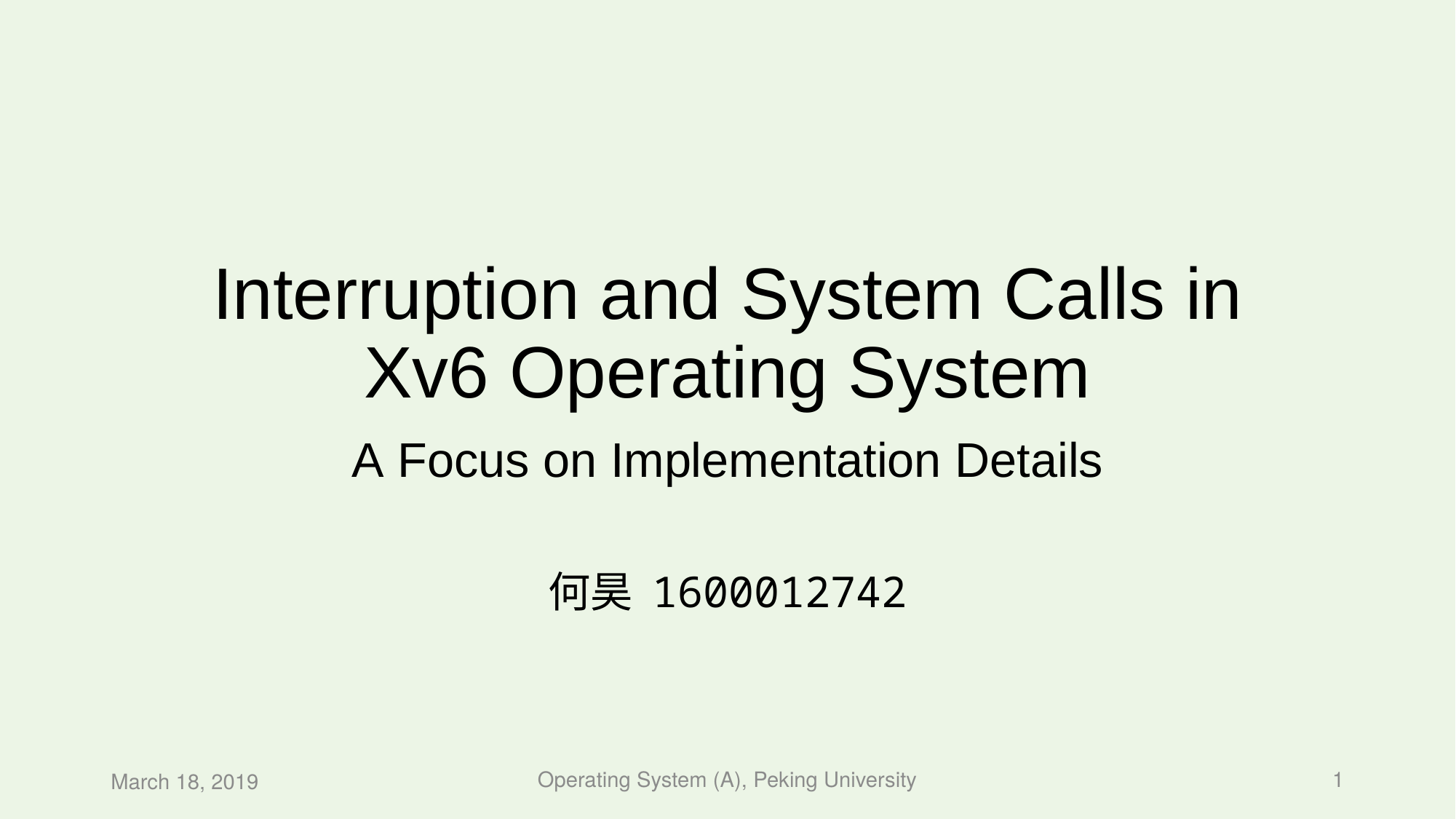

# Interruption and System Calls in Xv6 Operating System
A Focus on Implementation Details

何昊 1600012742
March 18, 2019
Operating System (A), Peking University
1